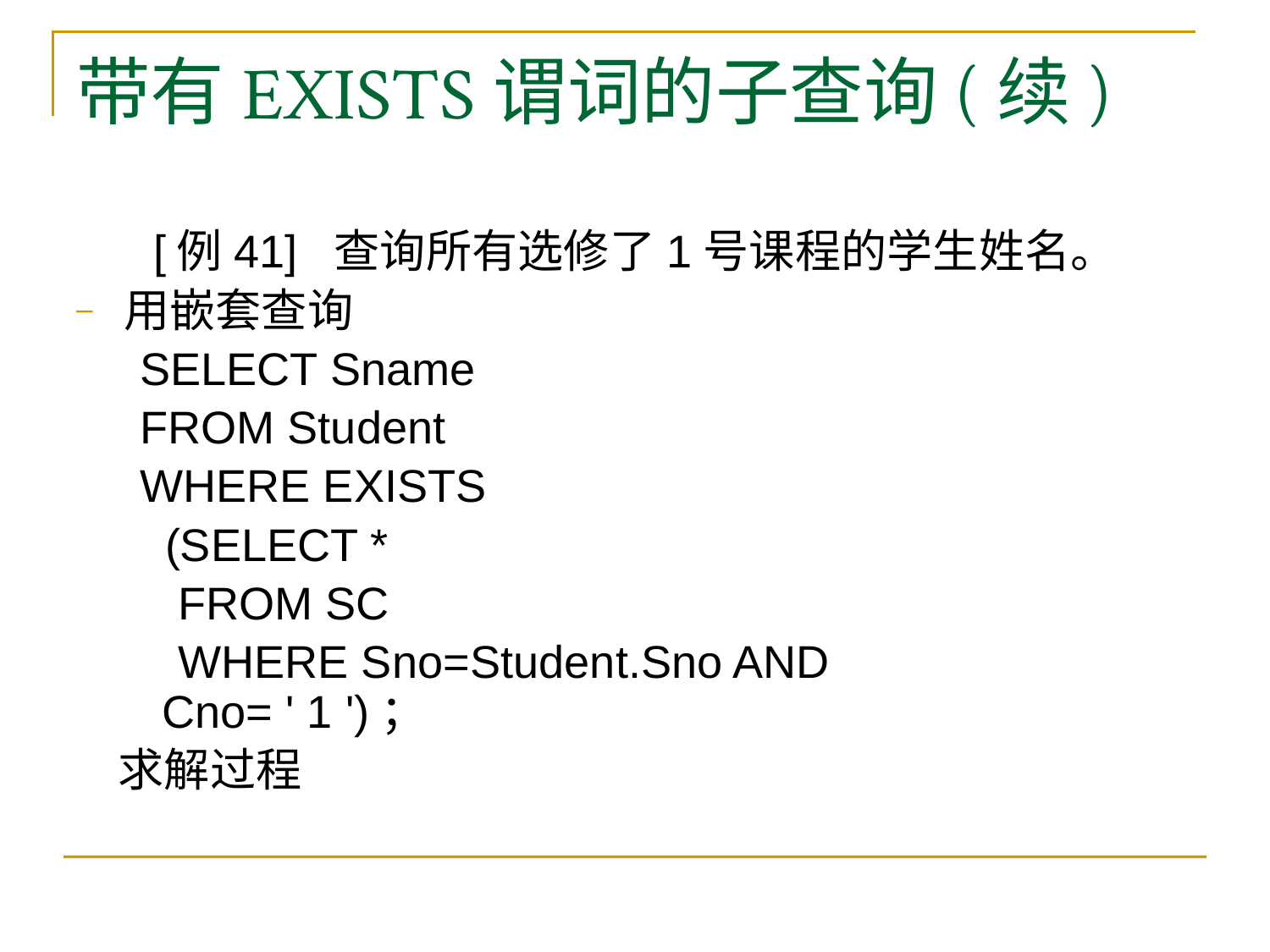

# 带有EXISTS谓词的子查询(续)
[例41]  查询所有选修了1号课程的学生姓名。
用嵌套查询
     SELECT Sname
     FROM Student
     WHERE EXISTS
       (SELECT *
        FROM SC
        WHERE Sno=Student.Sno AND 			        Cno= ' 1 ')；
   求解过程